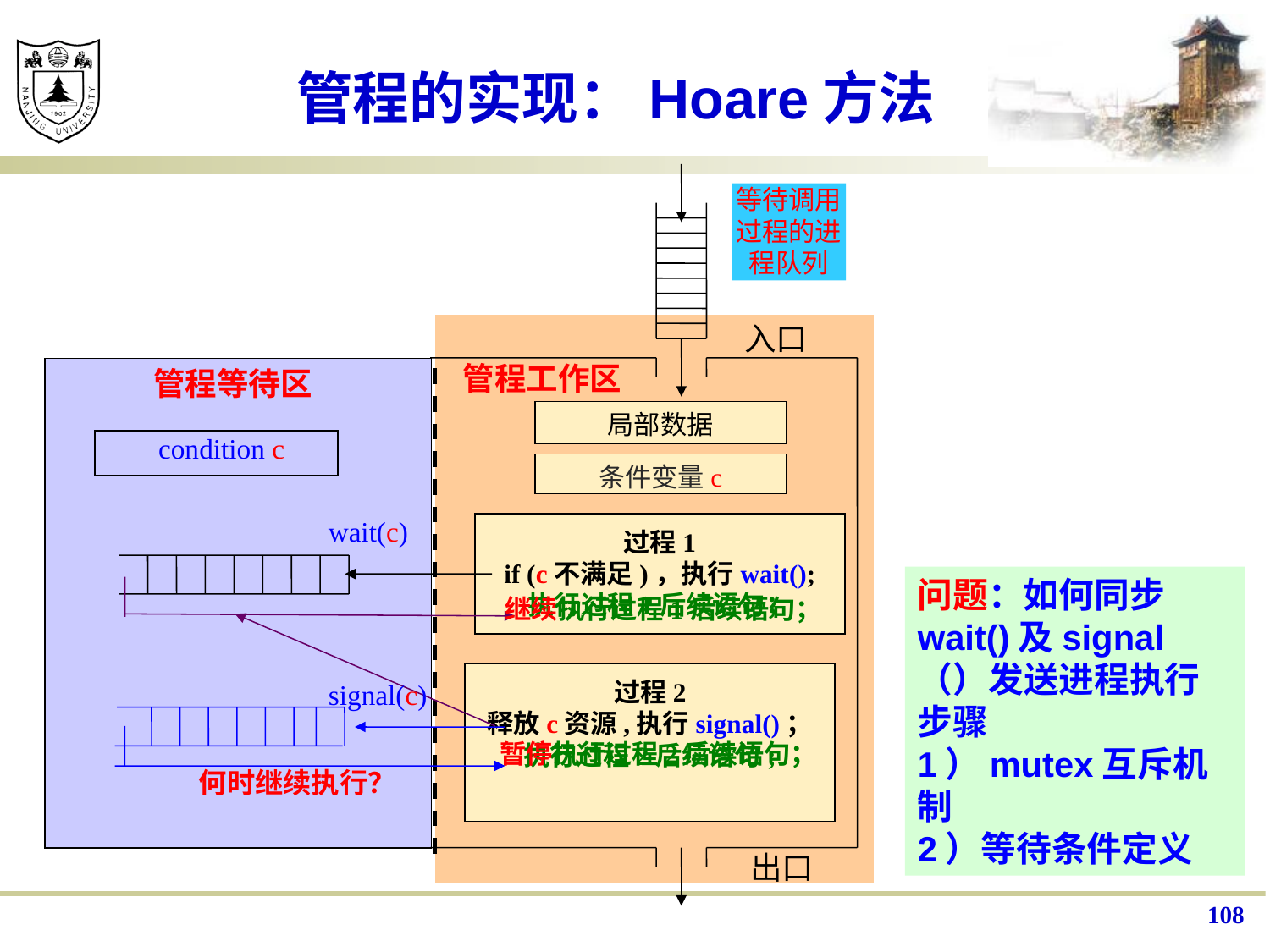

# 管程的实现：Hoare方法

等待调用过程的进程队列

入口

管程工作区

管程等待区

局部数据
condition c
条件变量c
wait(c)
过程1
if (c不满足)，执行wait();
执行过程1后续语句；

问题：如何同步wait()及signal（）发送进程执行步骤
1）mutex互斥机制
2）等待条件定义

继续执行过程1后续语句；

过程2
释放c资源,执行signal()；
执行过程2后续语句;

signal(c)

何时继续执行？

暂停执行过程2后续语句；

出口

108